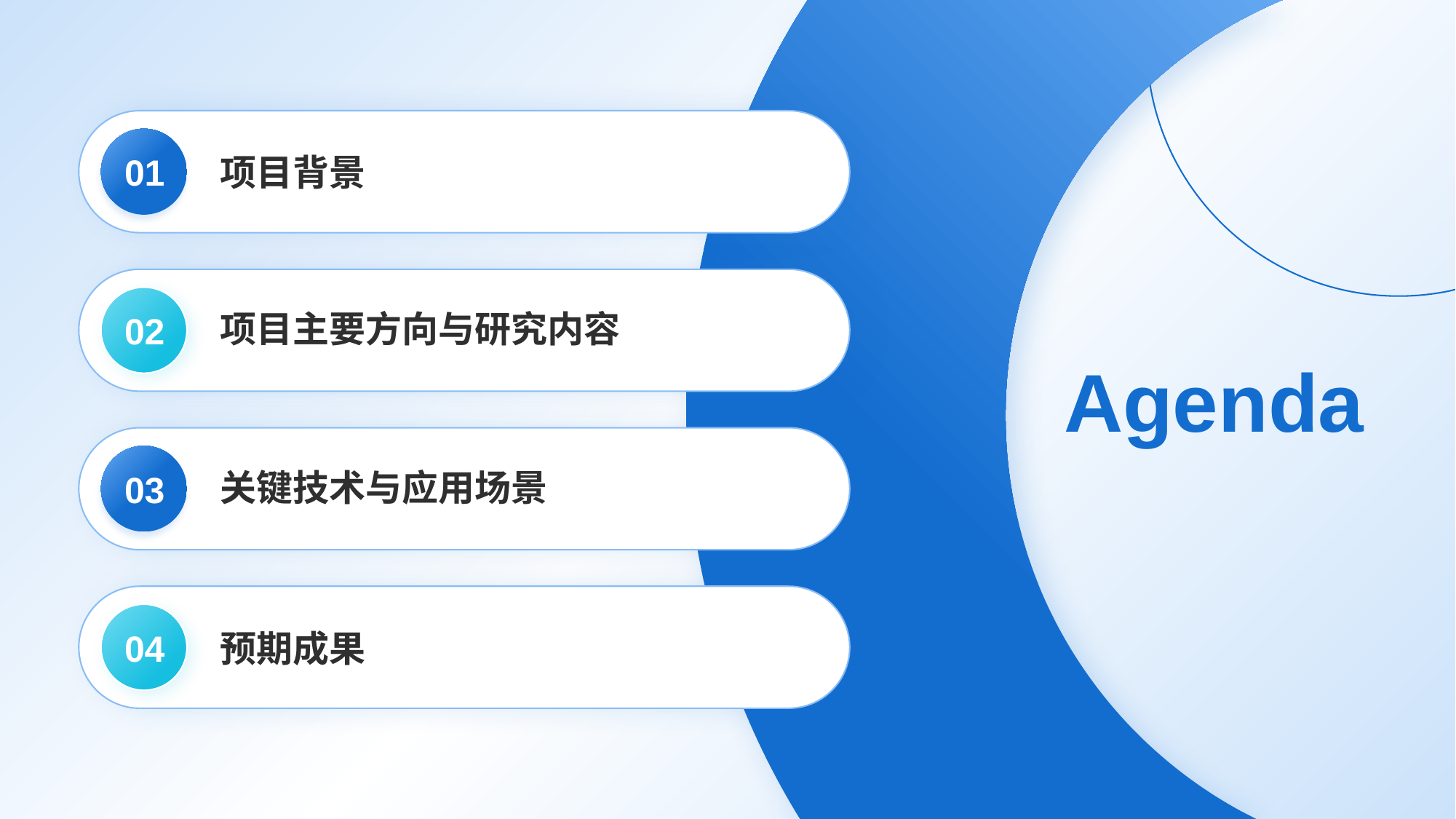

Agenda

01
项目背景

02
项目主要方向与研究内容

03
关键技术与应用场景

04
预期成果